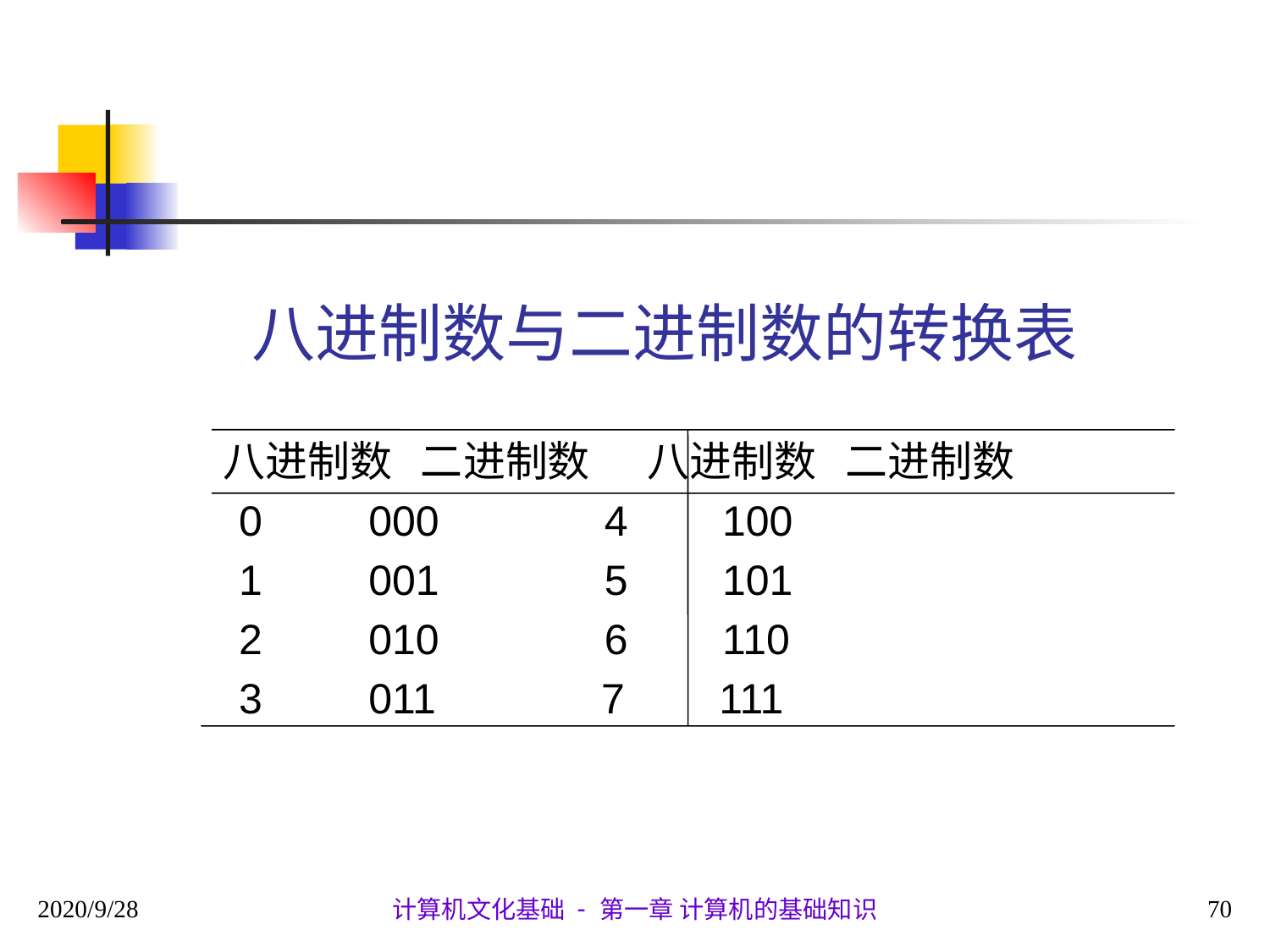

八进制数与二进制数的转换表

 八进制数   二进制数      八进制数   二进制数
   0         000              4        100
   1         001              5        101
   2         010              6        110
   3         011              7        111

2020/9/28
70
计算机文化基础 - 第一章 计算机的基础知识